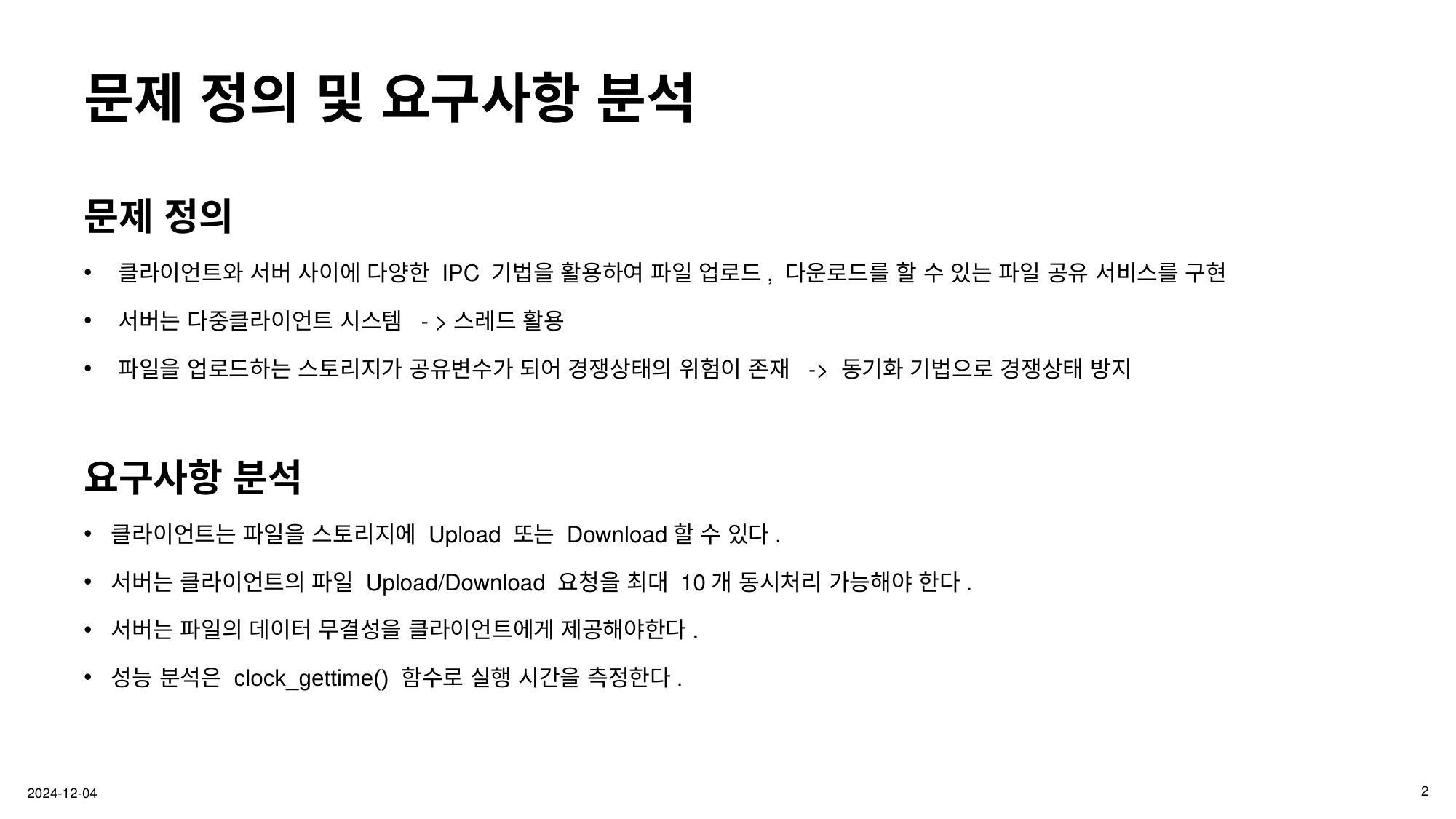

# 문제 정의 및 요구사항 분석
문제 정의
클라이언트와 서버 사이에 다양한 IPC 기법을 활용하여 파일 업로드, 다운로드를 할 수 있는 파일 공유 서비스를 구현
서버는 다중클라이언트 시스템  - >스레드 활용
파일을 업로드하는 스토리지가 공유변수가 되어 경쟁상태의 위험이 존재  -> 동기화 기법으로 경쟁상태 방지

요구사항 분석
클라이언트는 파일을 스토리지에 Upload 또는 Download할 수 있다.
서버는 클라이언트의 파일 Upload/Download 요청을 최대 10개 동시처리 가능해야 한다.
서버는 파일의 데이터 무결성을 클라이언트에게 제공해야한다.
성능 분석은 clock_gettime() 함수로 실행 시간을 측정한다.
2024-12-04

2